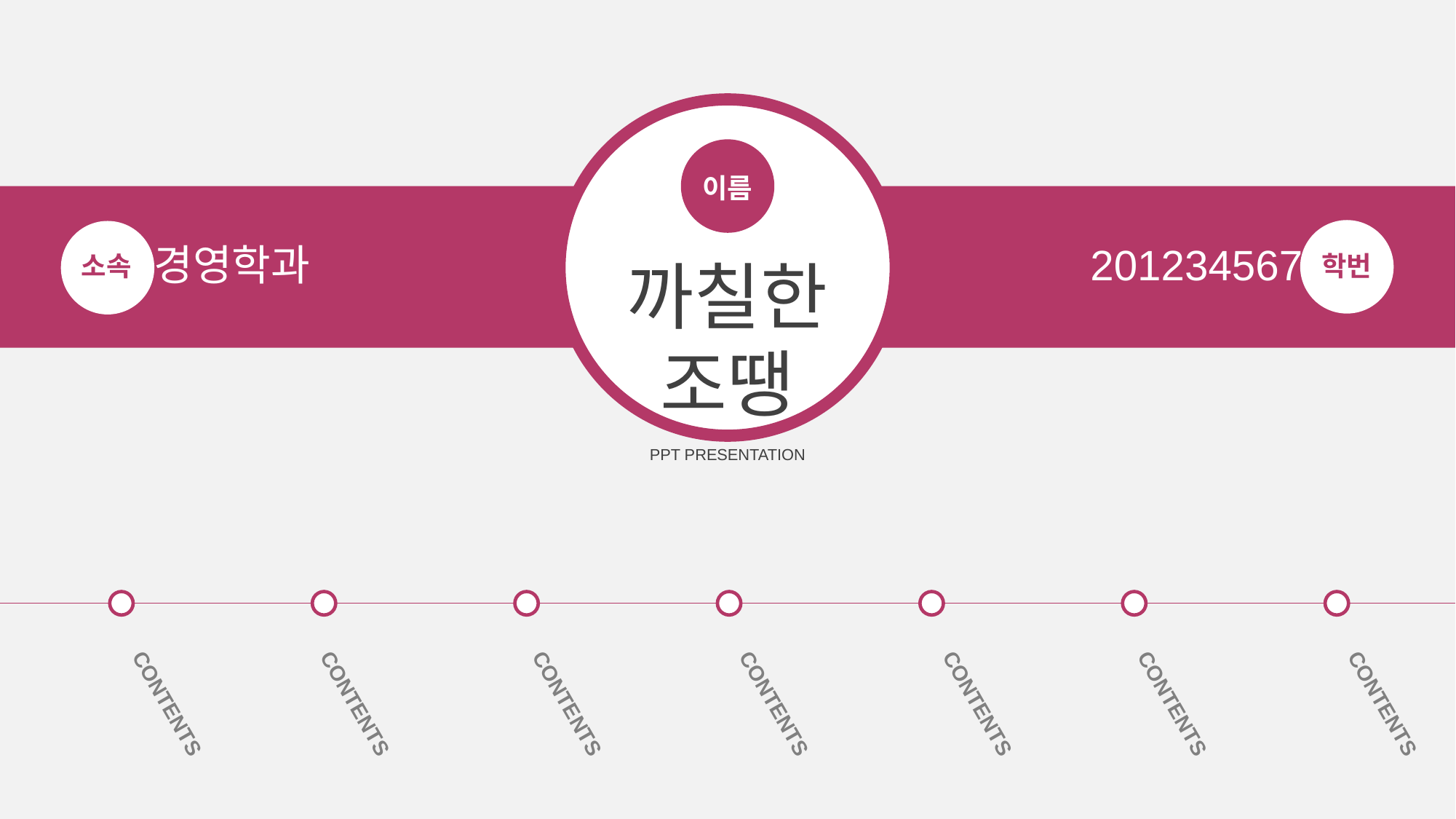

이름

경영학과
201234567
소속
학번
까칠한 조땡
PPT PRESENTATION

CONTENTS
CONTENTS
CONTENTS
CONTENTS
CONTENTS
CONTENTS
CONTENTS